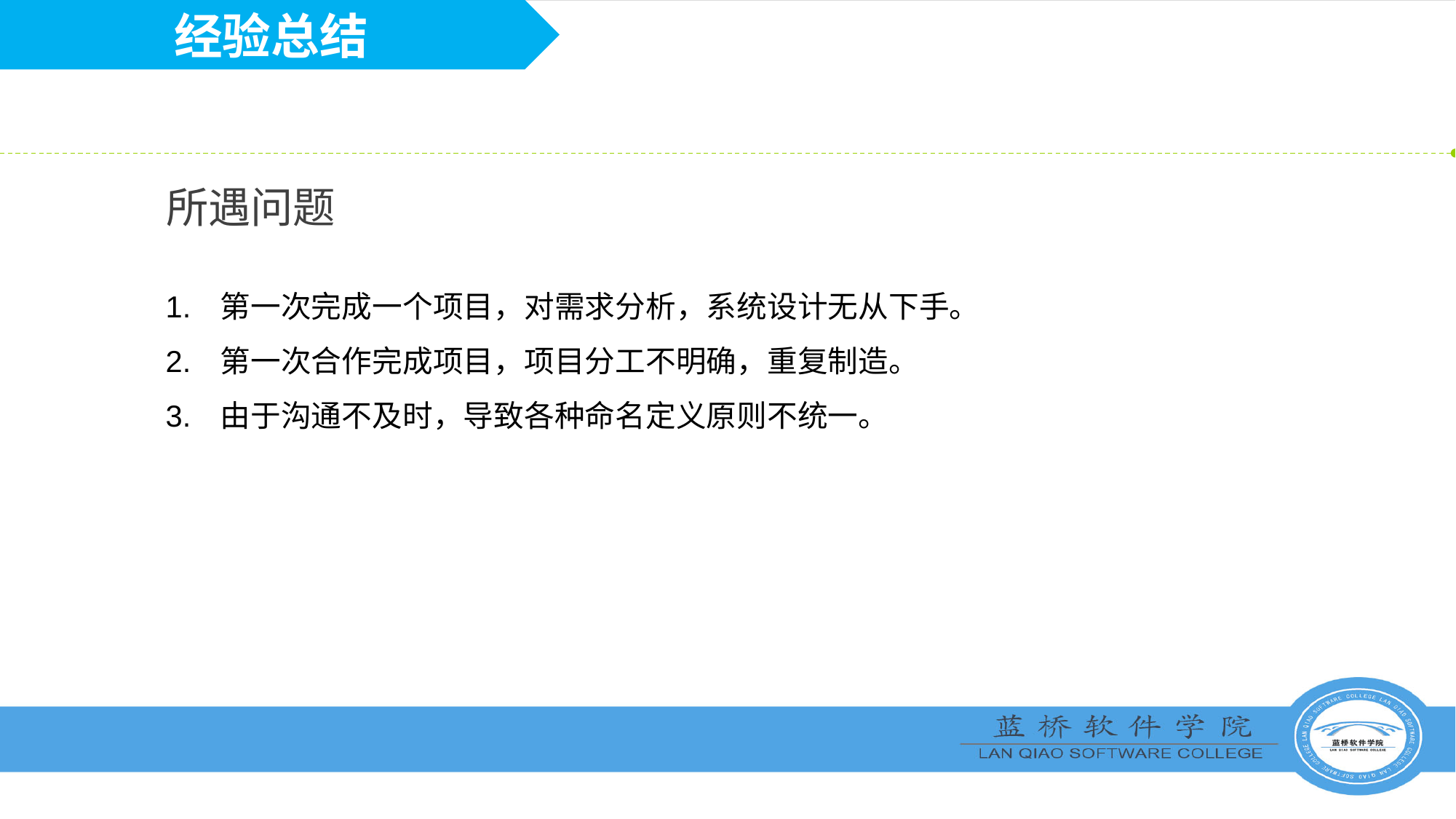

经验总结
所遇问题
第一次完成一个项目，对需求分析，系统设计无从下手。
第一次合作完成项目，项目分工不明确，重复制造。
由于沟通不及时，导致各种命名定义原则不统一。